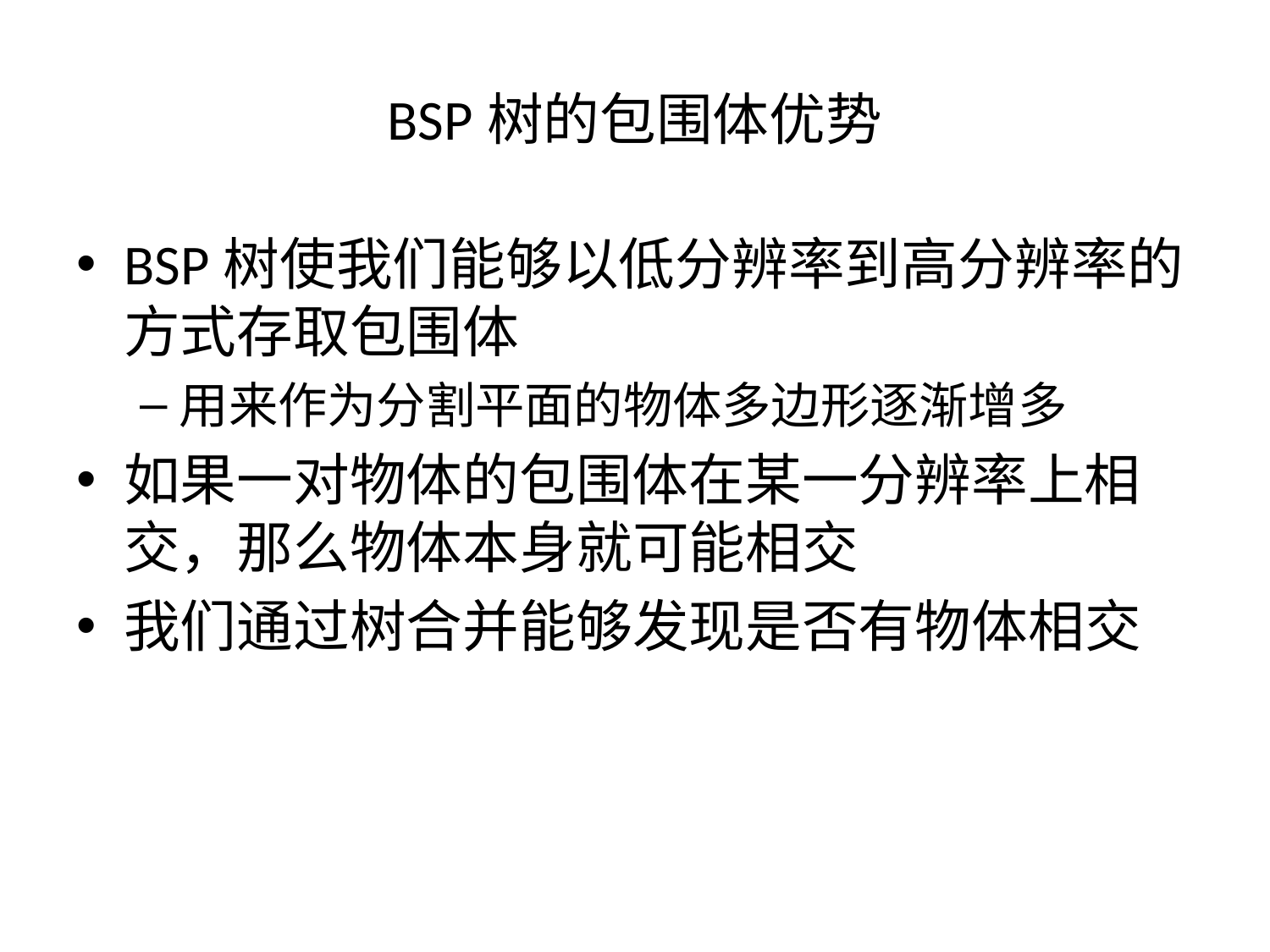

# BSP树的包围体优势
BSP树使我们能够以低分辨率到高分辨率的方式存取包围体
用来作为分割平面的物体多边形逐渐增多
如果一对物体的包围体在某一分辨率上相交，那么物体本身就可能相交
我们通过树合并能够发现是否有物体相交